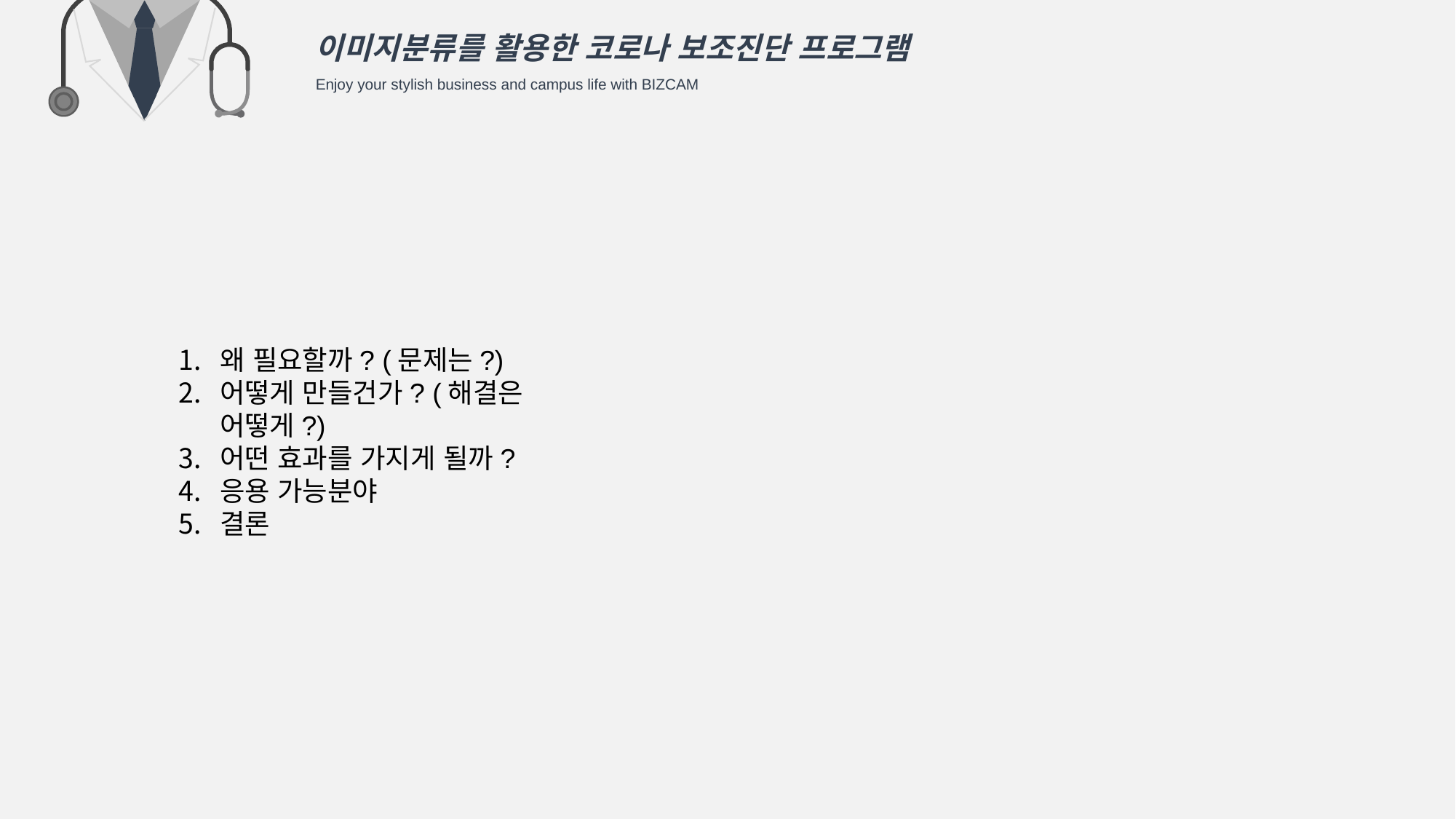

이미지분류를 활용한 코로나 보조진단 프로그램
Enjoy your stylish business and campus life with BIZCAM
왜 필요할까? (문제는?)
어떻게 만들건가? (해결은 어떻게?)
어떤 효과를 가지게 될까?
응용 가능분야
결론